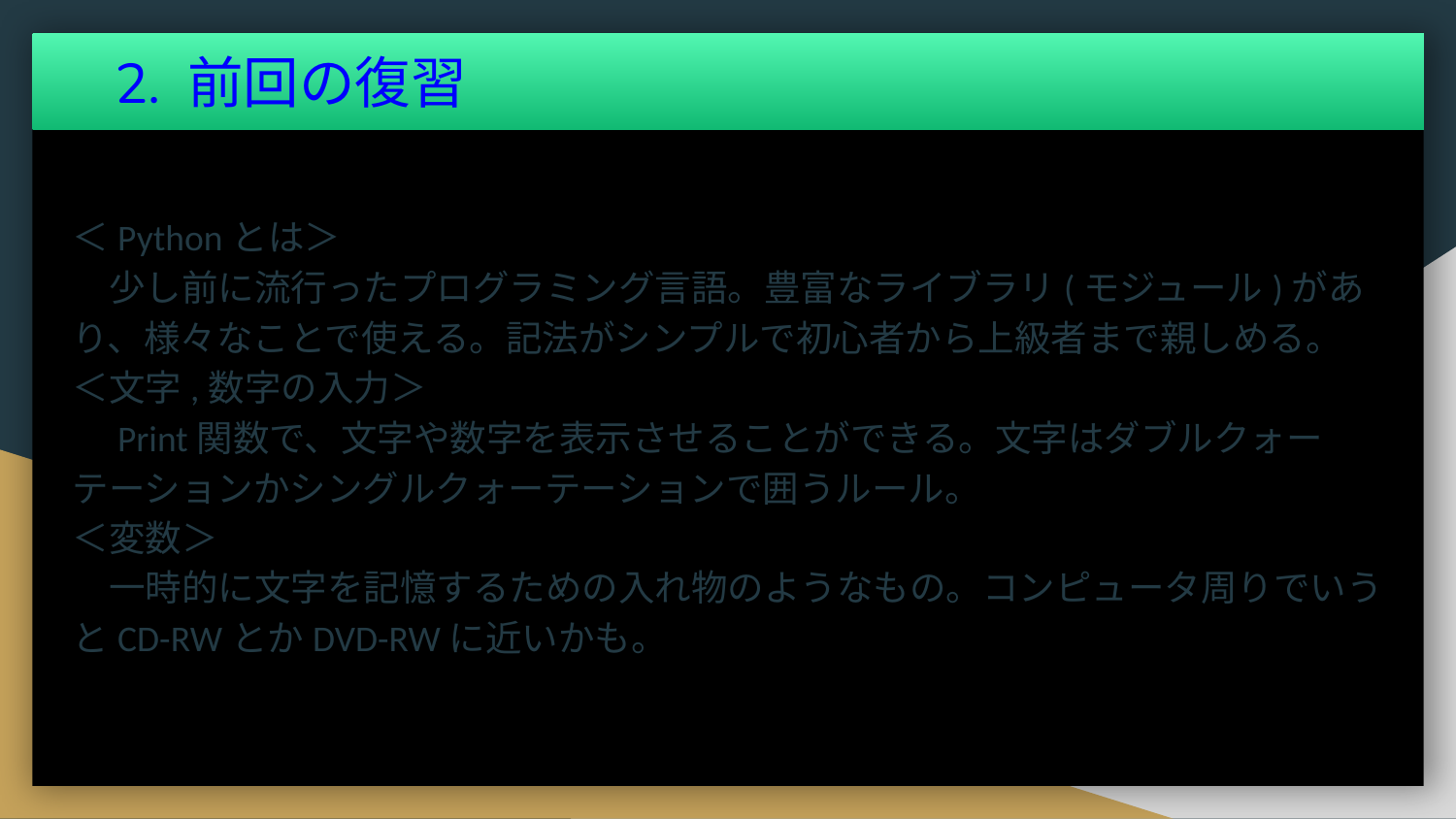

2. 前回の復習
＜Pythonとは＞
　少し前に流行ったプログラミング言語。豊富なライブラリ(モジュール)があり、様々なことで使える。記法がシンプルで初心者から上級者まで親しめる。
＜文字,数字の入力＞
　Print関数で、文字や数字を表示させることができる。文字はダブルクォーテーションかシングルクォーテーションで囲うルール。
＜変数＞
　一時的に文字を記憶するための入れ物のようなもの。コンピュータ周りでいうとCD-RWとかDVD-RWに近いかも。